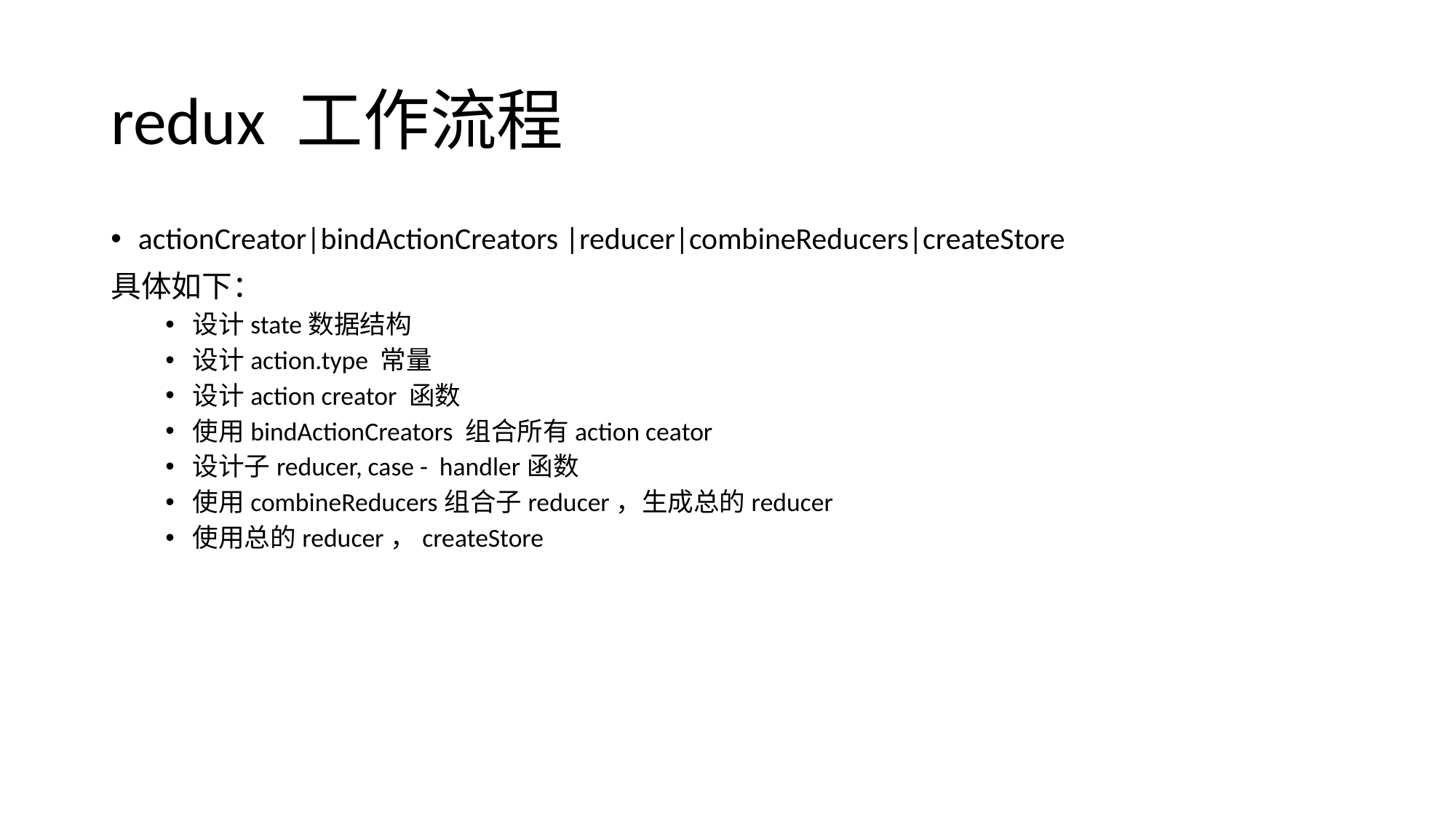

# redux 工作流程
actionCreator|bindActionCreators |reducer|combineReducers|createStore
具体如下：
设计state数据结构
设计action.type 常量
设计action creator 函数
使用bindActionCreators 组合所有action ceator
设计子reducer, case -  handler函数
使用combineReducers组合子reducer，生成总的reducer
使用总的reducer，createStore